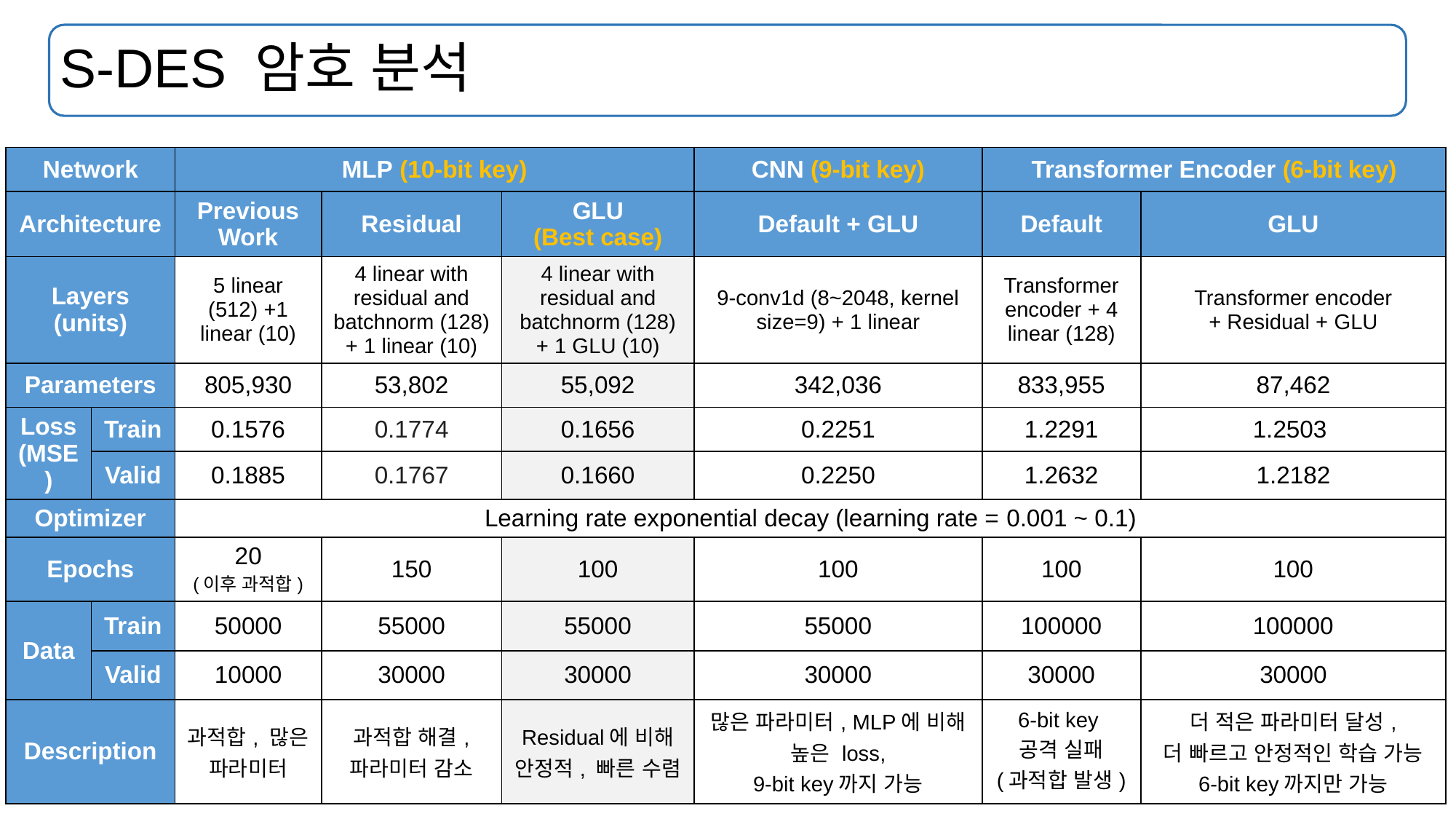

# S-DES 암호 분석
| Network |  | MLP (10-bit key) |  |  | CNN (9-bit key) | Transformer Encoder (6-bit key) |  |
| --- | --- | --- | --- | --- | --- | --- | --- |
| Architecture |  | Previous Work | Residual | GLU (Best case) | Default + GLU | Default | GLU |
| Layers (units) |  | 5 linear (512) +1 linear (10) | 4 linear with residual and batchnorm (128) + 1 linear (10) | 4 linear with residual and batchnorm (128) + 1 GLU (10) | 9-conv1d (8~2048, kernel size=9) + 1 linear | Transformer encoder + 4 linear (128) | Transformer encoder + Residual + GLU |
| Parameters |  | 805,930 | 53,802 | 55,092 | 342,036 | 833,955 | 87,462 |
| Loss (MSE) | Train | 0.1576 | 0.1774 | 0.1656 | 0.2251 | 1.2291 | 1.2503 |
|  | Valid | 0.1885 | 0.1767 | 0.1660 | 0.2250 | 1.2632 | 1.2182 |
| Optimizer |  | Learning rate exponential decay (learning rate = 0.001 ~ 0.1) |  |  |  |  |  |
| Epochs |  | 20 (이후 과적합) | 150 | 100 | 100 | 100 | 100 |
| Data | Train | 50000 | 55000 | 55000 | 55000 | 100000 | 100000 |
|  | Valid | 10000 | 30000 | 30000 | 30000 | 30000 | 30000 |
| Description |  | 과적합, 많은 파라미터 | 과적합 해결, 파라미터 감소 | Residual에 비해 안정적, 빠른 수렴 | 많은 파라미터, MLP에 비해 높은 loss, 9-bit key까지 가능 | 6-bit key 공격 실패 (과적합 발생) | 더 적은 파라미터 달성, 더 빠르고 안정적인 학습 가능 6-bit key까지만 가능 |